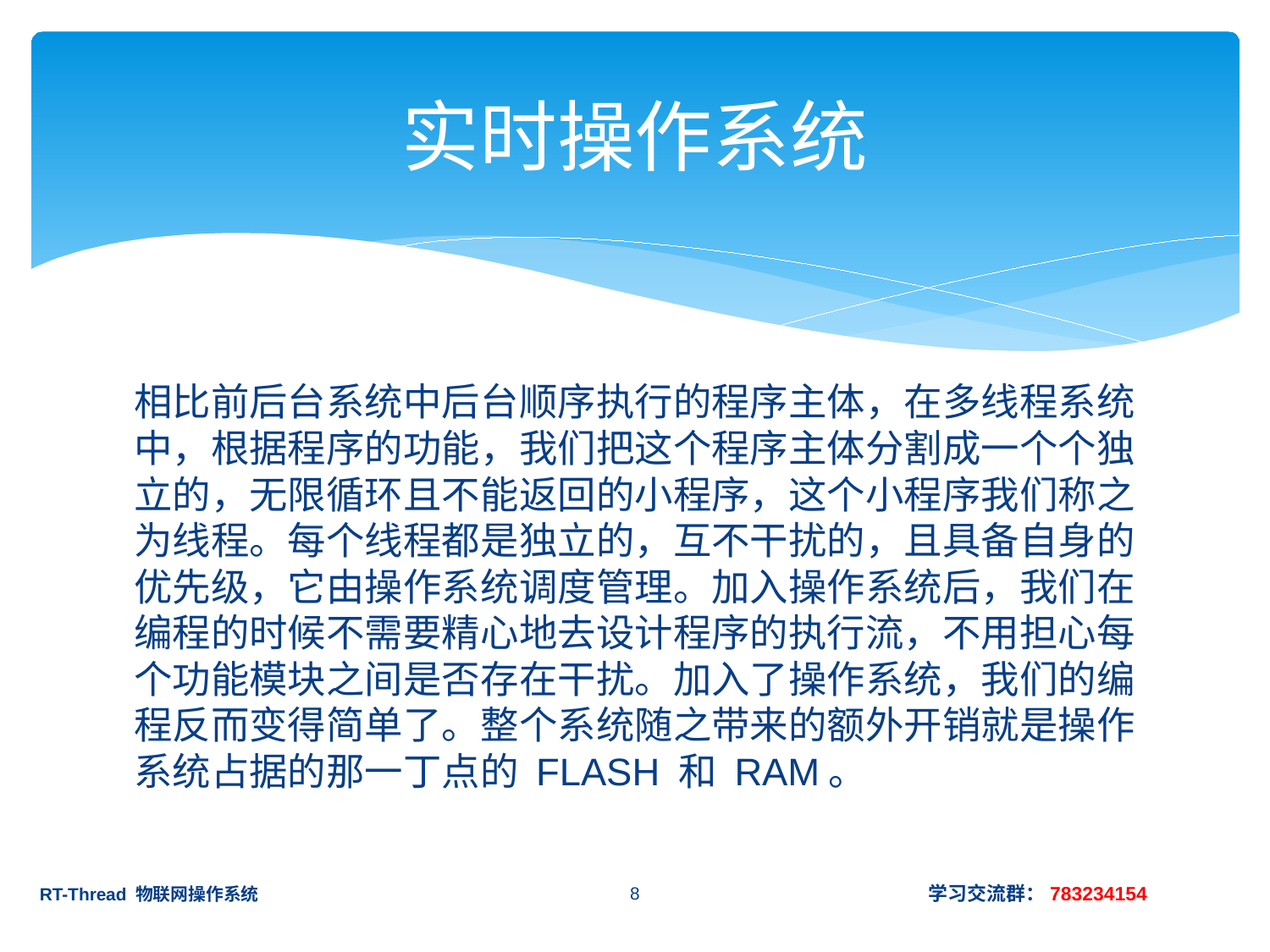

# 实时操作系统
相比前后台系统中后台顺序执行的程序主体，在多线程系统中，根据程序的功能，我们把这个程序主体分割成一个个独立的，无限循环且不能返回的小程序，这个小程序我们称之为线程。每个线程都是独立的，互不干扰的，且具备自身的优先级，它由操作系统调度管理。加入操作系统后，我们在编程的时候不需要精心地去设计程序的执行流，不用担心每个功能模块之间是否存在干扰。加入了操作系统，我们的编程反而变得简单了。整个系统随之带来的额外开销就是操作系统占据的那一丁点的 FLASH 和 RAM。
8
RT-Thread 物联网操作系统						学习交流群：783234154